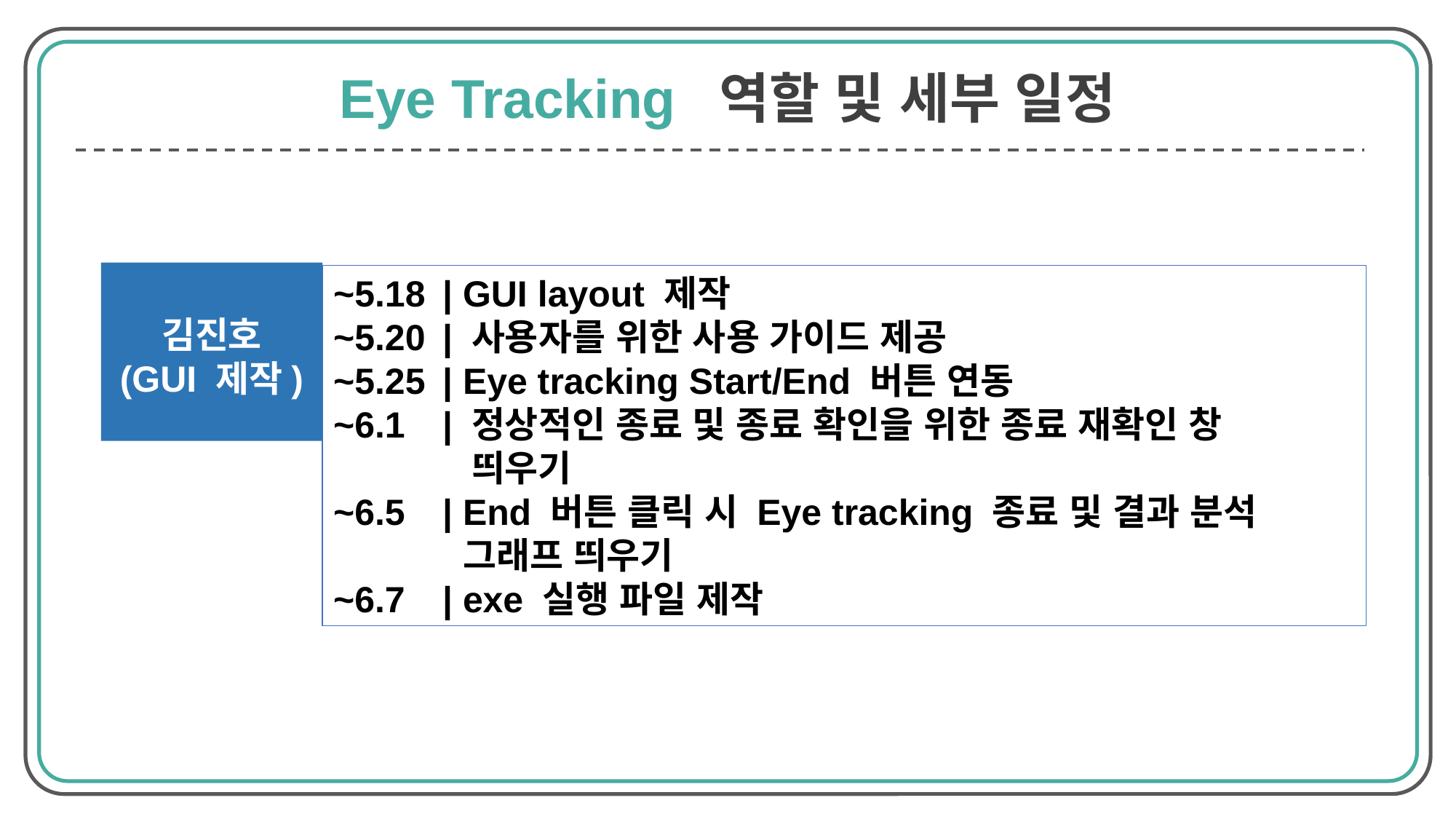

Eye Tracking  역할 및 세부 일정

김진호
(GUI 제작)

~5.18	| GUI layout 제작
~5.20	| 사용자를 위한 사용 가이드 제공
~5.25	| Eye tracking Start/End 버튼 연동
~6.1	| 정상적인 종료 및 종료 확인을 위한 종료 재확인 창
	  띄우기
~6.5	| End 버튼 클릭 시 Eye tracking 종료 및 결과 분석 		  그래프 띄우기
~6.7	| exe 실행 파일 제작